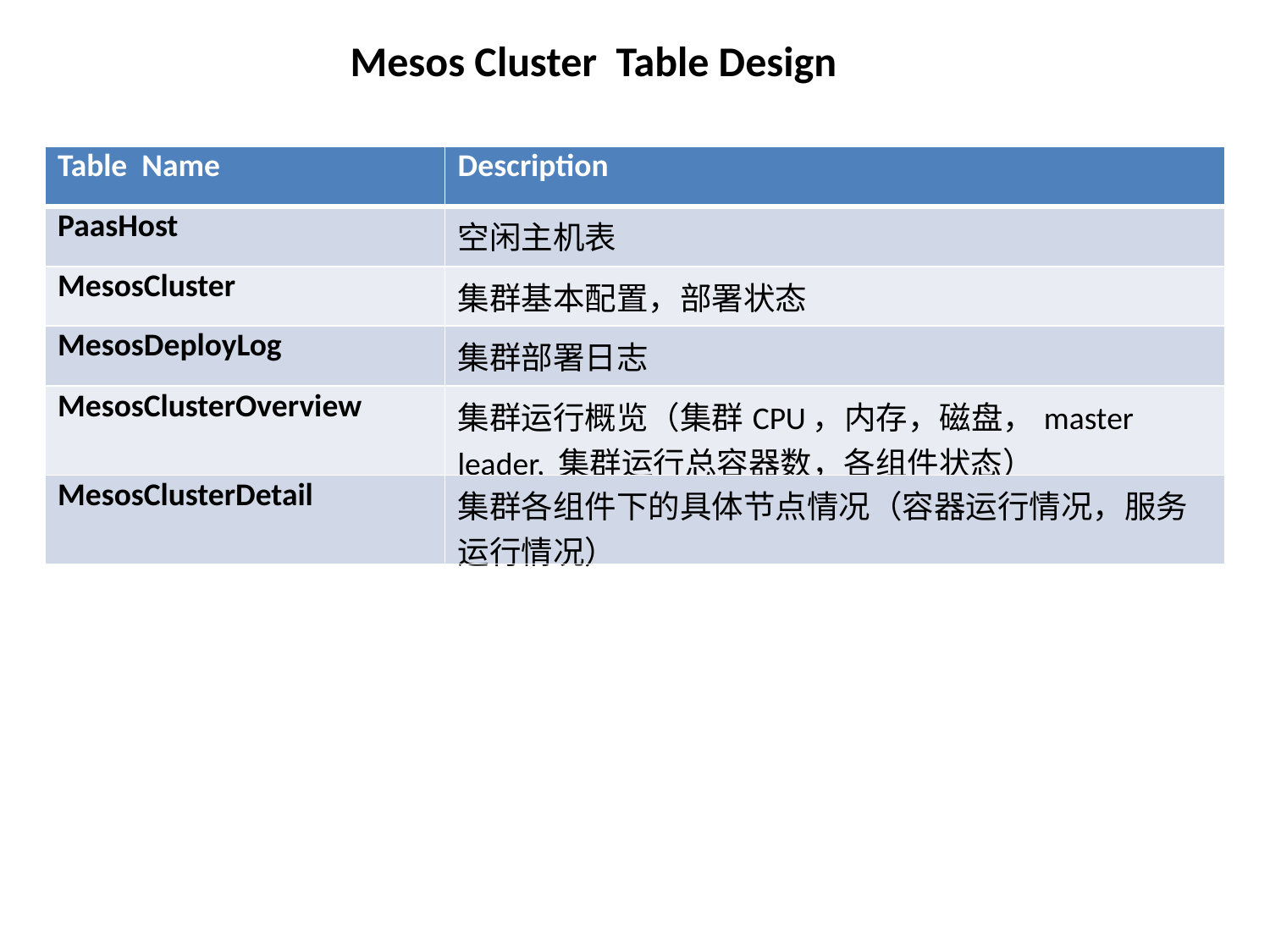

Mesos Cluster  Table Design
| Table Name | Description |
| --- | --- |
| PaasHost | 空闲主机表 |
| MesosCluster | 集群基本配置，部署状态 |
| MesosDeployLog | 集群部署日志 |
| MesosClusterOverview | 集群运行概览（集群CPU，内存，磁盘，master leader, 集群运行总容器数，各组件状态） |
| MesosClusterDetail | 集群各组件下的具体节点情况（容器运行情况，服务运行情况） |